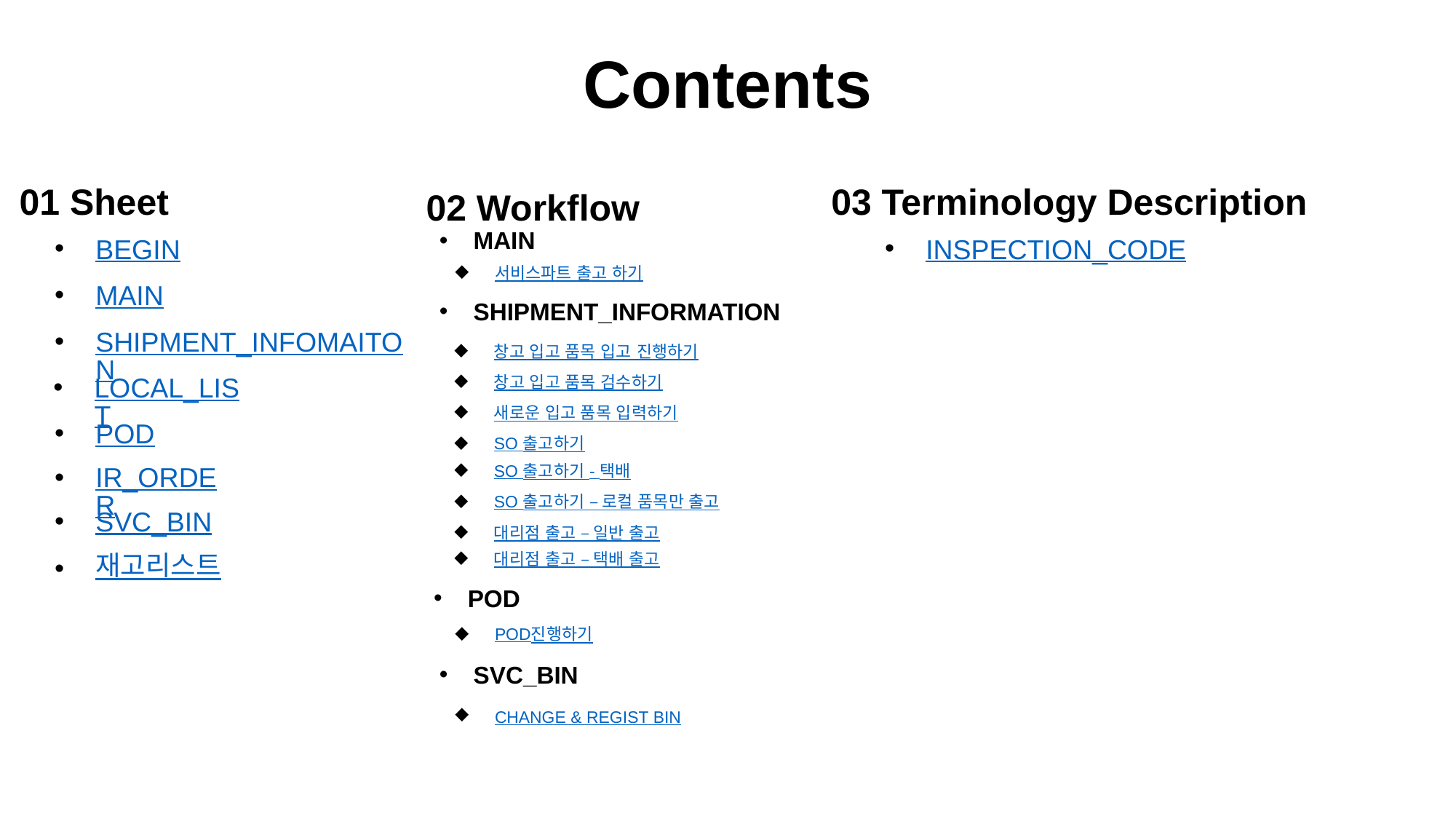

Contents
01 Sheet
03 Terminology Description
02 Workflow
MAIN
BEGIN
INSPECTION_CODE
서비스파트 출고 하기
MAIN
SHIPMENT_INFORMATION
SHIPMENT_INFOMAITON
창고 입고 품목 입고 진행하기
LOCAL_LIST
창고 입고 품목 검수하기
새로운 입고 품목 입력하기
POD
SO 출고하기
IR_ORDER
SO 출고하기 - 택배
SO 출고하기 – 로컬 품목만 출고
SVC_BIN
대리점 출고 – 일반 출고
재고리스트
대리점 출고 – 택배 출고
POD
POD진행하기
SVC_BIN
CHANGE & REGIST BIN